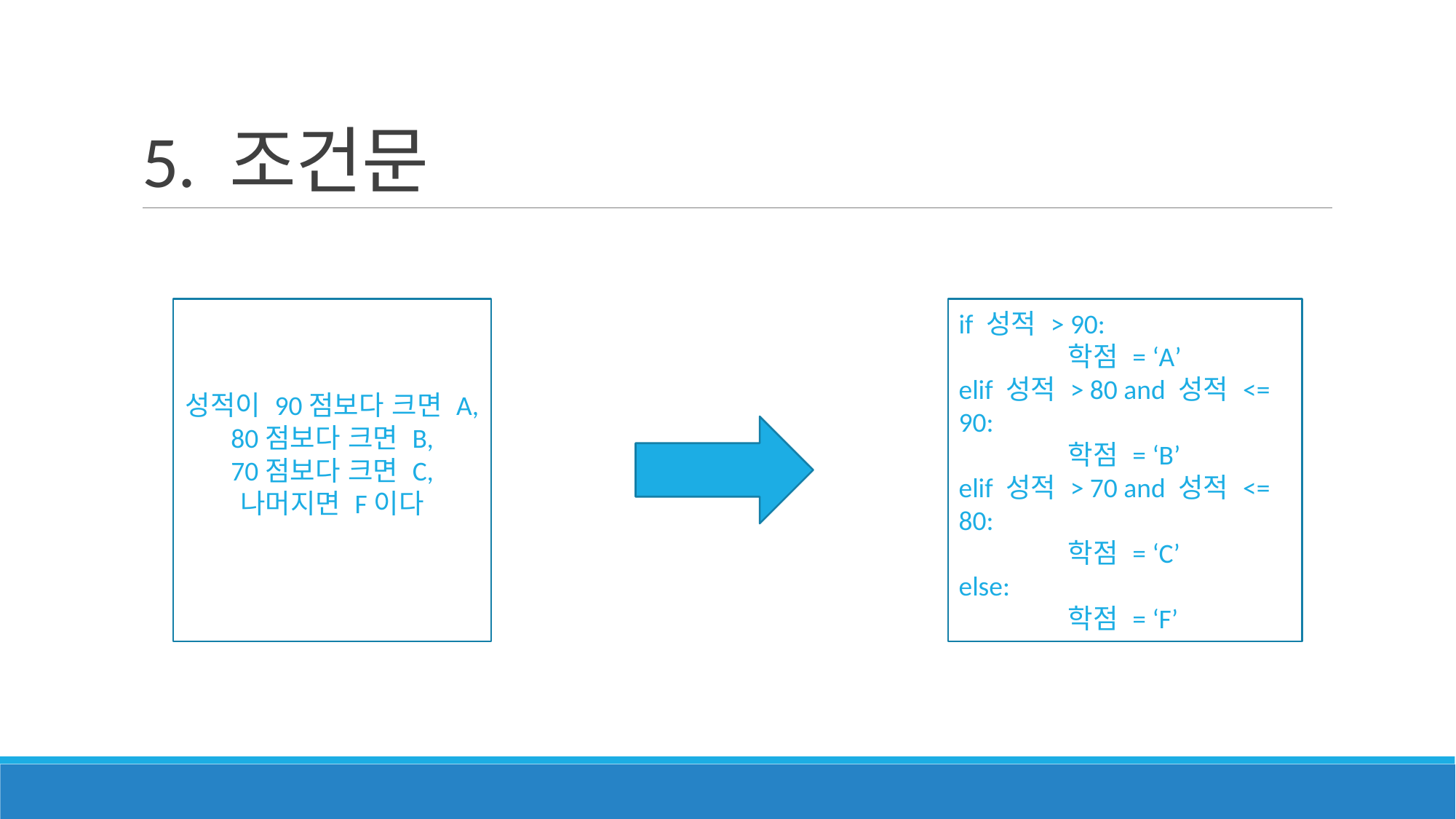

# 5. 조건문
성적이 90점보다 크면 A,
80점보다 크면 B,
70점보다 크면 C,
나머지면 F이다

if 성적 > 90:
	학점 = ‘A’
elif 성적 > 80 and 성적 <= 90:
	학점 = ‘B’
elif 성적 > 70 and 성적 <= 80:
	학점 = ‘C’
else:
	학점 = ‘F’